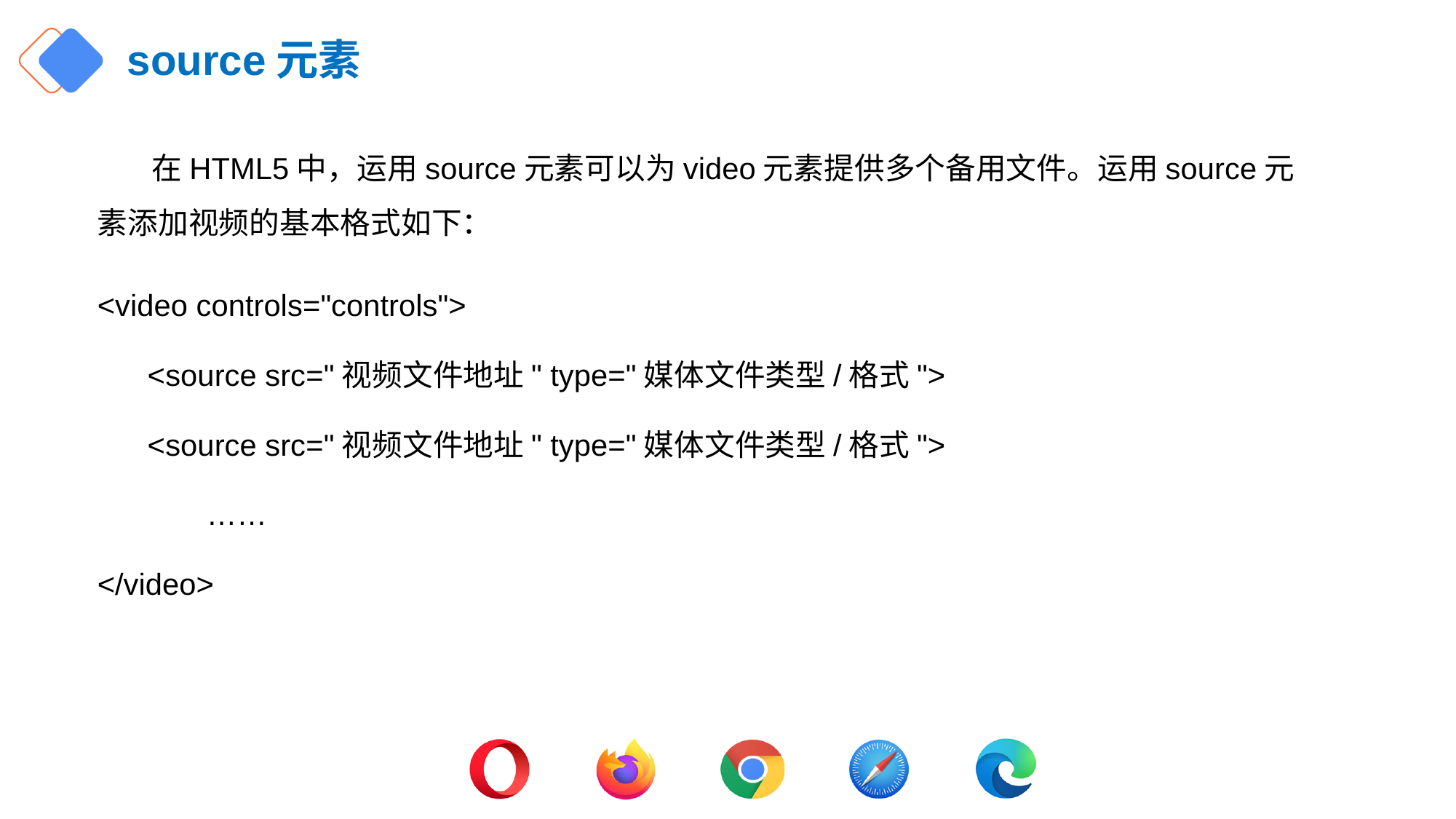

# source元素
在HTML5中，运用source元素可以为video元素提供多个备用文件。运用source元素添加视频的基本格式如下：
<video controls="controls">
      <source src="视频文件地址" type="媒体文件类型/格式">
      <source src="视频文件地址" type="媒体文件类型/格式">
	……
</video>